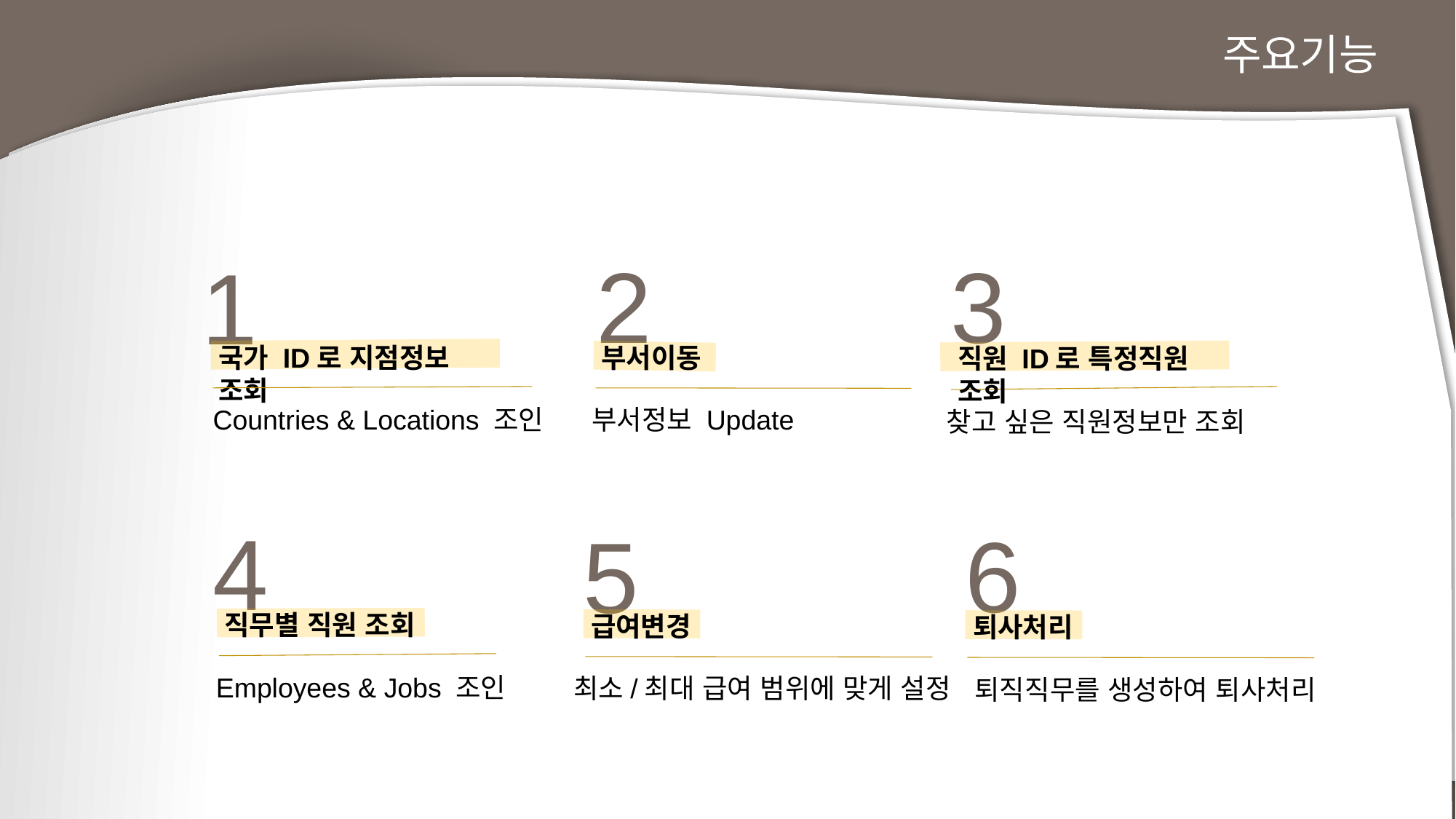

주요기능

3

찾고 싶은 직원정보만 조회
직원 ID로 특정직원 조회
2
부서이동
부서정보 Update
1
국가 ID로 지점정보 조회
Countries & Locations 조인
4
직무별 직원 조회
Employees & Jobs 조인
6
퇴사처리
   퇴직직무를 생성하여 퇴사처리
5
급여변경
최소/최대 급여 범위에 맞게 설정